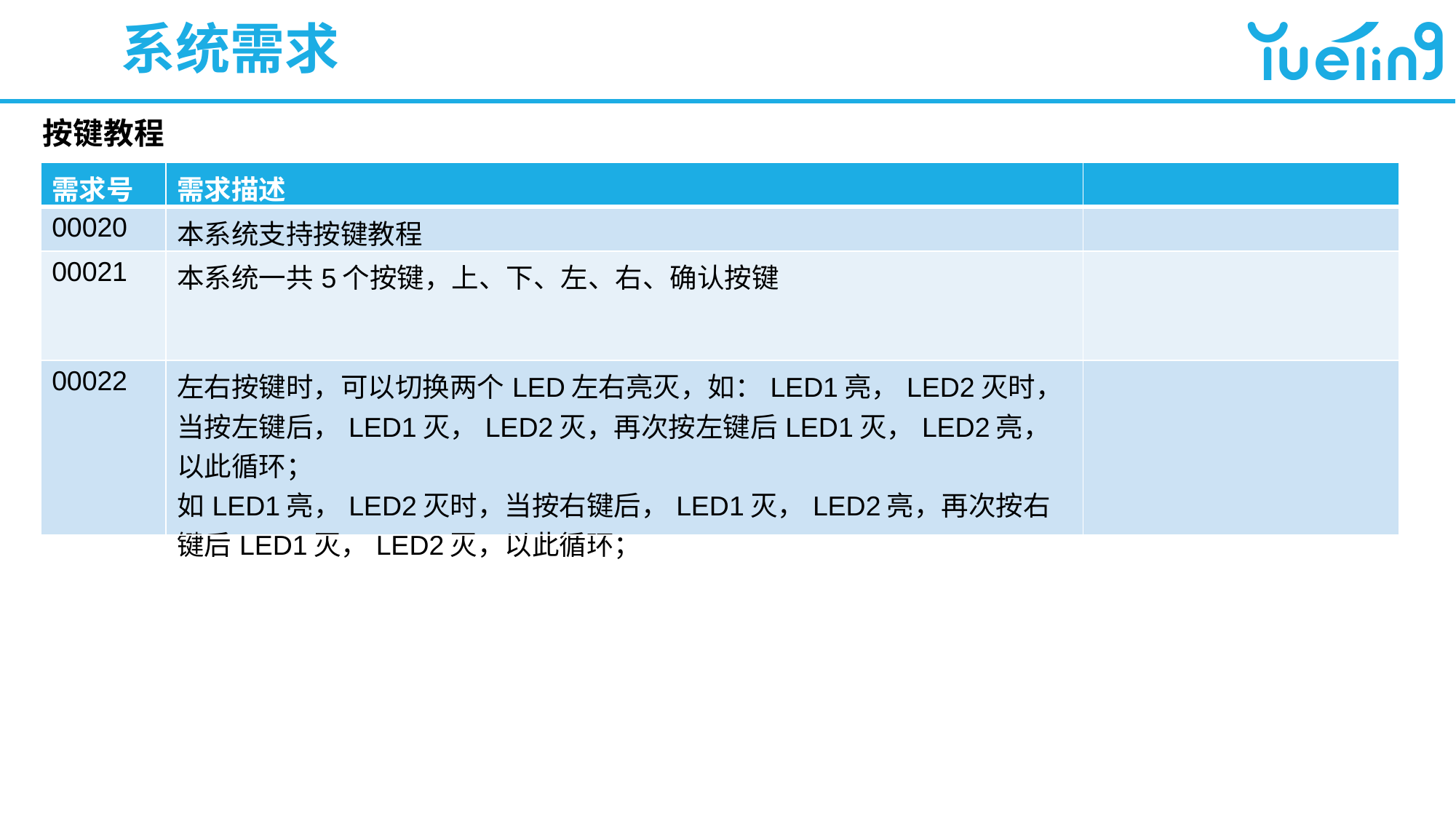

# 系统需求

按键教程
| 需求号 | 需求描述 |  |
| --- | --- | --- |
| 00020 | 本系统支持按键教程 |  |
| 00021 | 本系统一共5个按键，上、下、左、右、确认按键 |  |
| 00022 | 左右按键时，可以切换两个LED左右亮灭，如：LED1亮，LED2灭时，当按左键后，LED1灭，LED2灭，再次按左键后LED1灭，LED2亮，以此循环； 如LED1亮，LED2灭时，当按右键后，LED1灭，LED2亮，再次按右键后LED1灭，LED2灭，以此循环； |  |